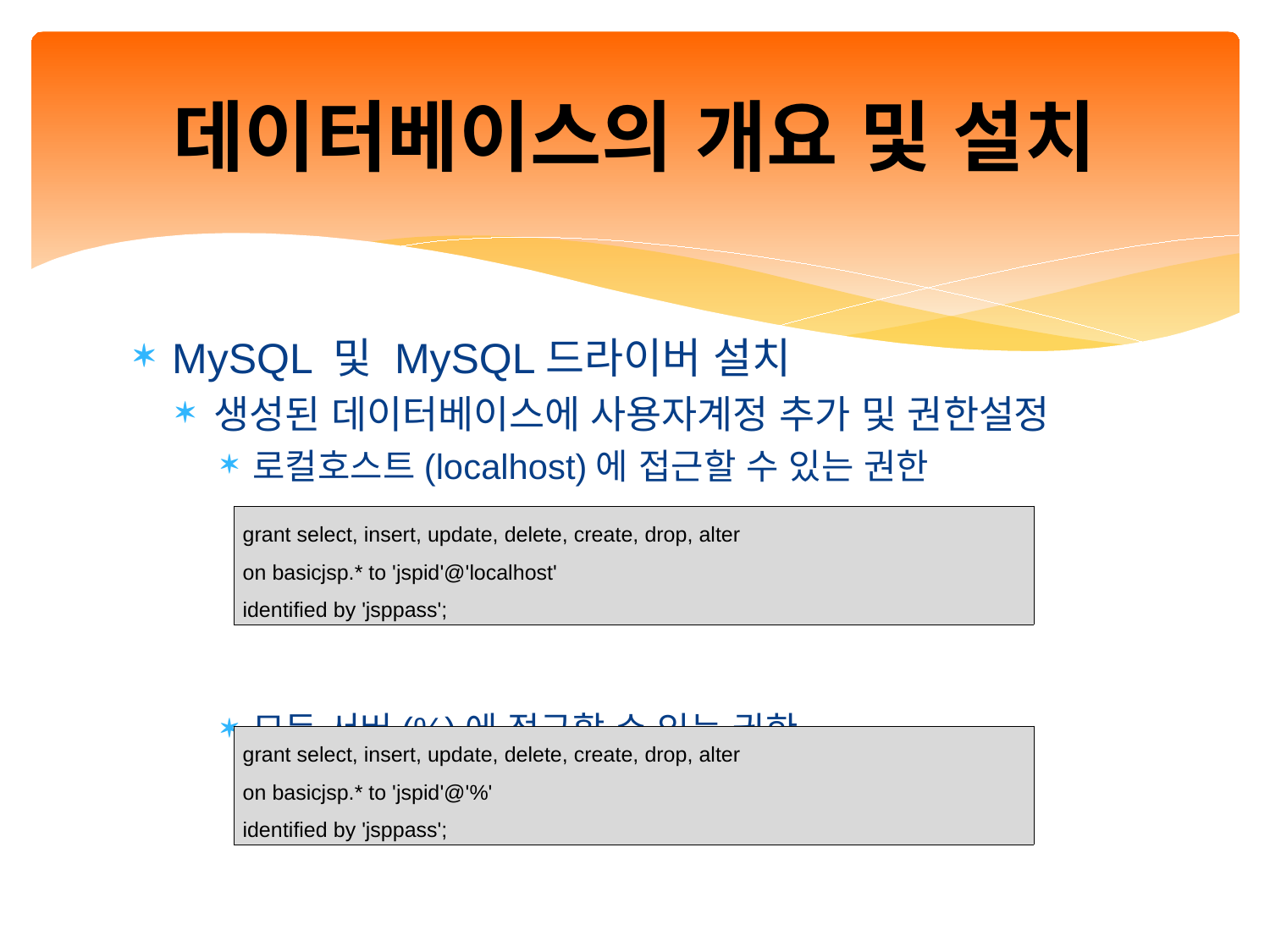

# 데이터베이스의 개요 및 설치
MySQL 및 MySQL드라이버 설치
생성된 데이터베이스에 사용자계정 추가 및 권한설정
로컬호스트(localhost)에 접근할 수 있는 권한

모든 서버(%)에 접근할 수 있는 권한

| grant select, insert, update, delete, create, drop, alter on basicjsp.\* to 'jspid'@'localhost' identified by 'jsppass'; |
| --- |
| grant select, insert, update, delete, create, drop, alter on basicjsp.\* to 'jspid'@'%' identified by 'jsppass'; |
| --- |